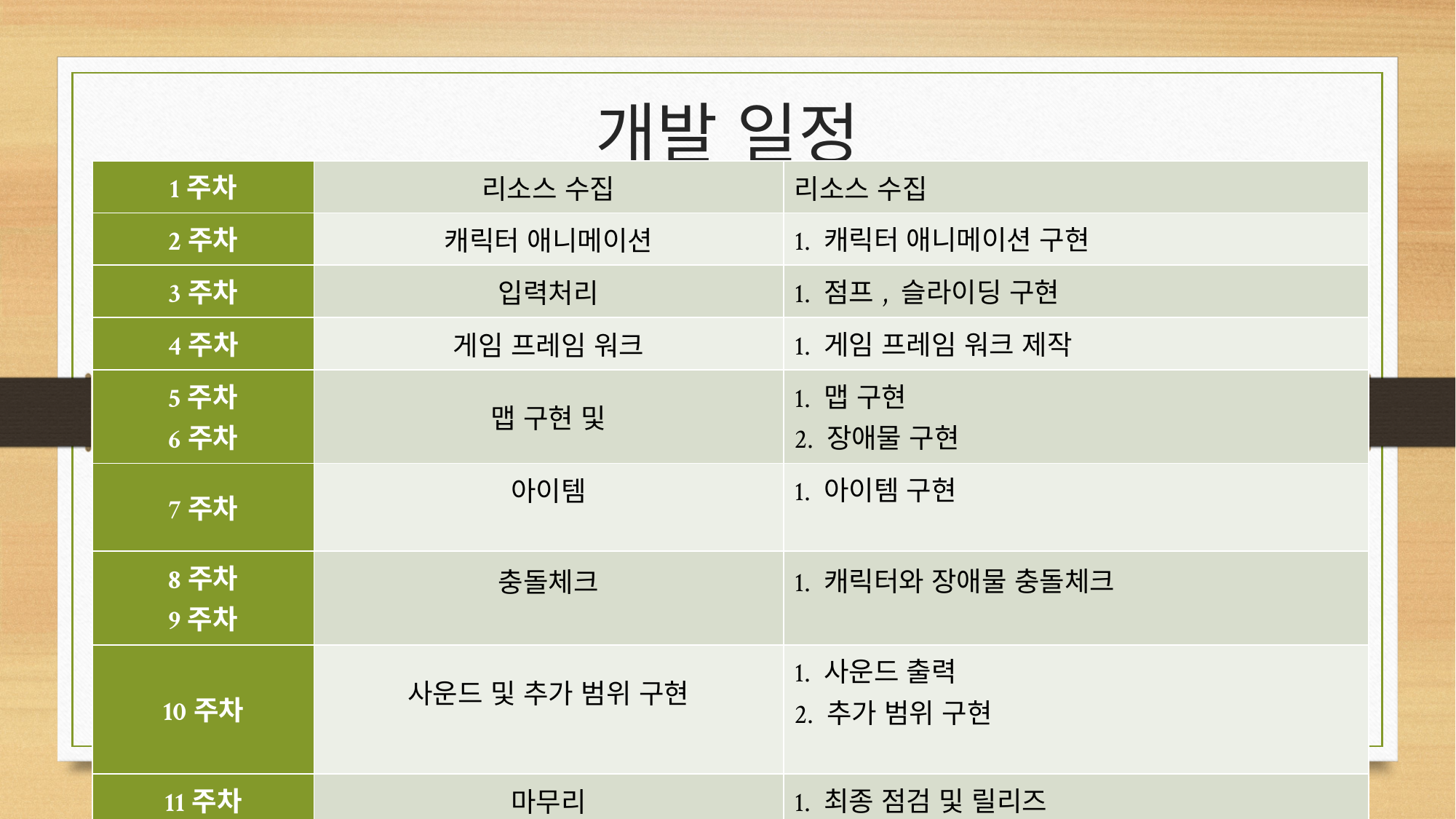

# 개발 일정
| 1주차 | 리소스 수집 | 리소스 수집 |
| --- | --- | --- |
| 2주차 | 캐릭터 애니메이션 | 1. 캐릭터 애니메이션 구현 |
| 3주차 | 입력처리 | 1. 점프, 슬라이딩 구현 |
| 4주차 | 게임 프레임 워크 | 1. 게임 프레임 워크 제작 |
| 5주차 6주차 | 맵 구현 및 | 1. 맵 구현 2. 장애물 구현 |
| 7주차 | 아이템 | 1. 아이템 구현 |
| 8주차 9주차 | 충돌체크 | 1. 캐릭터와 장애물 충돌체크 |
| 10주차 | 사운드 및 추가 범위 구현 | 1. 사운드 출력 2. 추가 범위 구현 |
| 11주차 | 마무리 | 1. 최종 점검 및 릴리즈 |